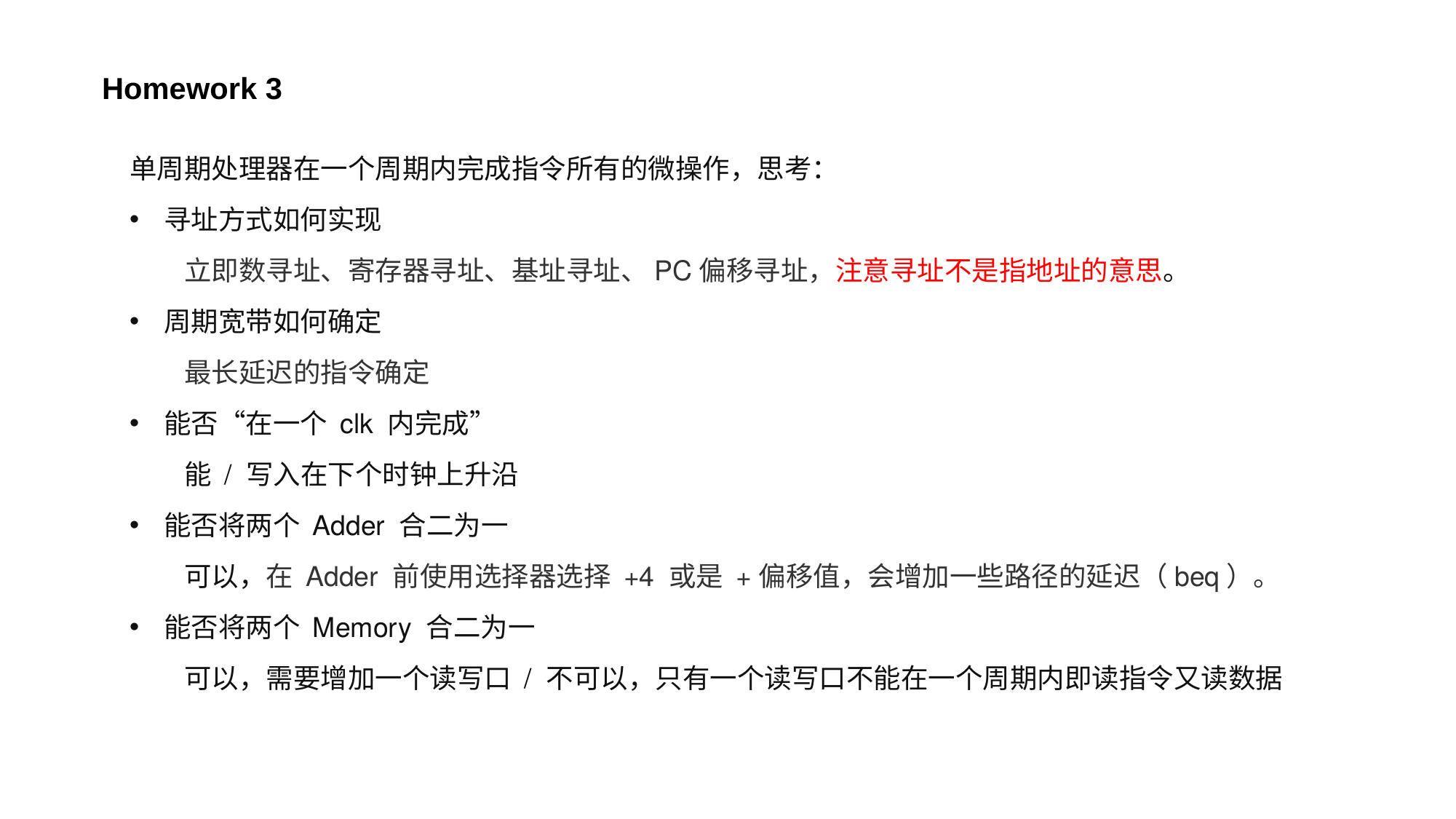

Homework 3
单周期处理器在一个周期内完成指令所有的微操作，思考：
寻址方式如何实现
立即数寻址、寄存器寻址、基址寻址、PC偏移寻址，注意寻址不是指地址的意思。
周期宽带如何确定
最长延迟的指令确定
能否“在一个 clk 内完成”
能 / 写入在下个时钟上升沿
能否将两个 Adder 合二为一
可以，在 Adder 前使用选择器选择 +4 或是 +偏移值，会增加一些路径的延迟（beq）。
能否将两个 Memory 合二为一
可以，需要增加一个读写口 / 不可以，只有一个读写口不能在一个周期内即读指令又读数据